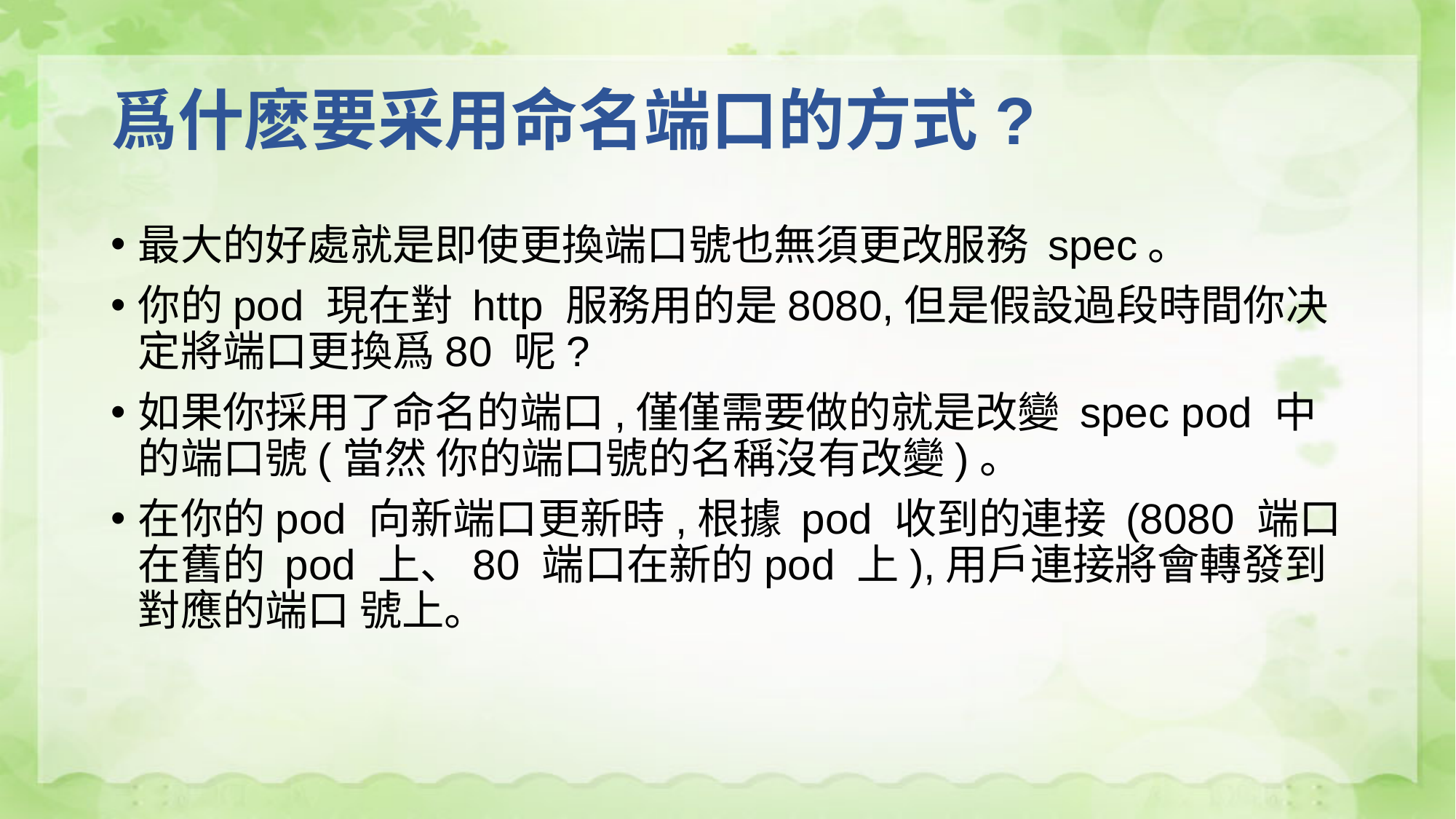

# 爲什麽要采用命名端口的方式?
最大的好處就是即使更換端口號也無須更改服務 spec。
你的pod 現在對 http 服務用的是8080,但是假設過段時間你决定將端口更換爲80 呢?
如果你採用了命名的端口,僅僅需要做的就是改變 spec pod 中的端口號(當然 你的端口號的名稱沒有改變)。
在你的pod 向新端口更新時,根據 pod 收到的連接 (8080 端口在舊的 pod 上、80 端口在新的pod 上),用戶連接將會轉發到對應的端口 號上。